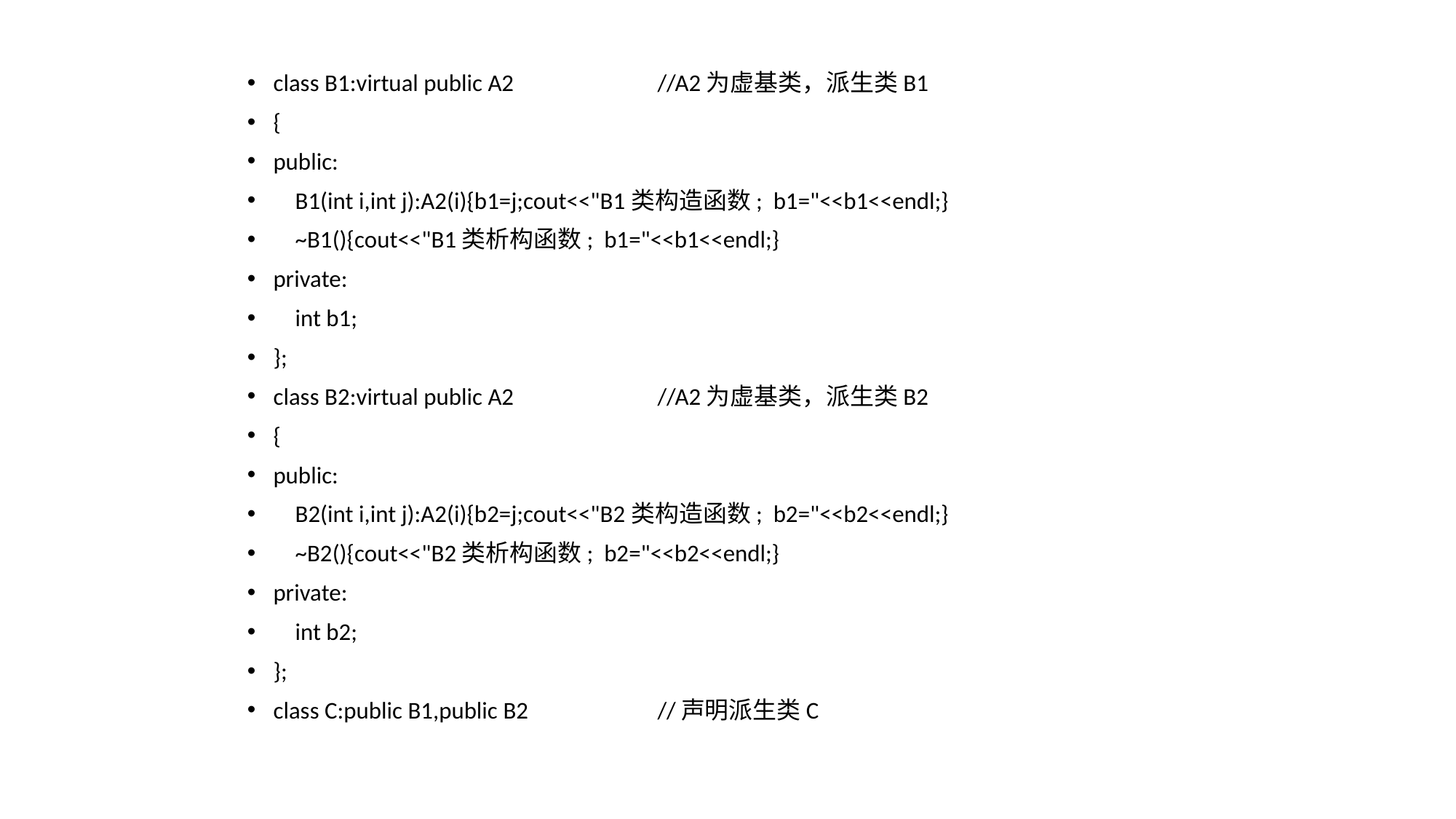

class B1:virtual public A2	  	//A2为虚基类，派生类B1
{
public:
    B1(int i,int j):A2(i){b1=j;cout<<"B1类构造函数;  b1="<<b1<<endl;}
    ~B1(){cout<<"B1类析构函数;  b1="<<b1<<endl;}
private:
    int b1;
};
class B2:virtual public A2	  	//A2为虚基类，派生类B2
{
public:
    B2(int i,int j):A2(i){b2=j;cout<<"B2类构造函数;  b2="<<b2<<endl;}
    ~B2(){cout<<"B2类析构函数;  b2="<<b2<<endl;}
private:
    int b2;
};
class C:public B1,public B2	  	//声明派生类C